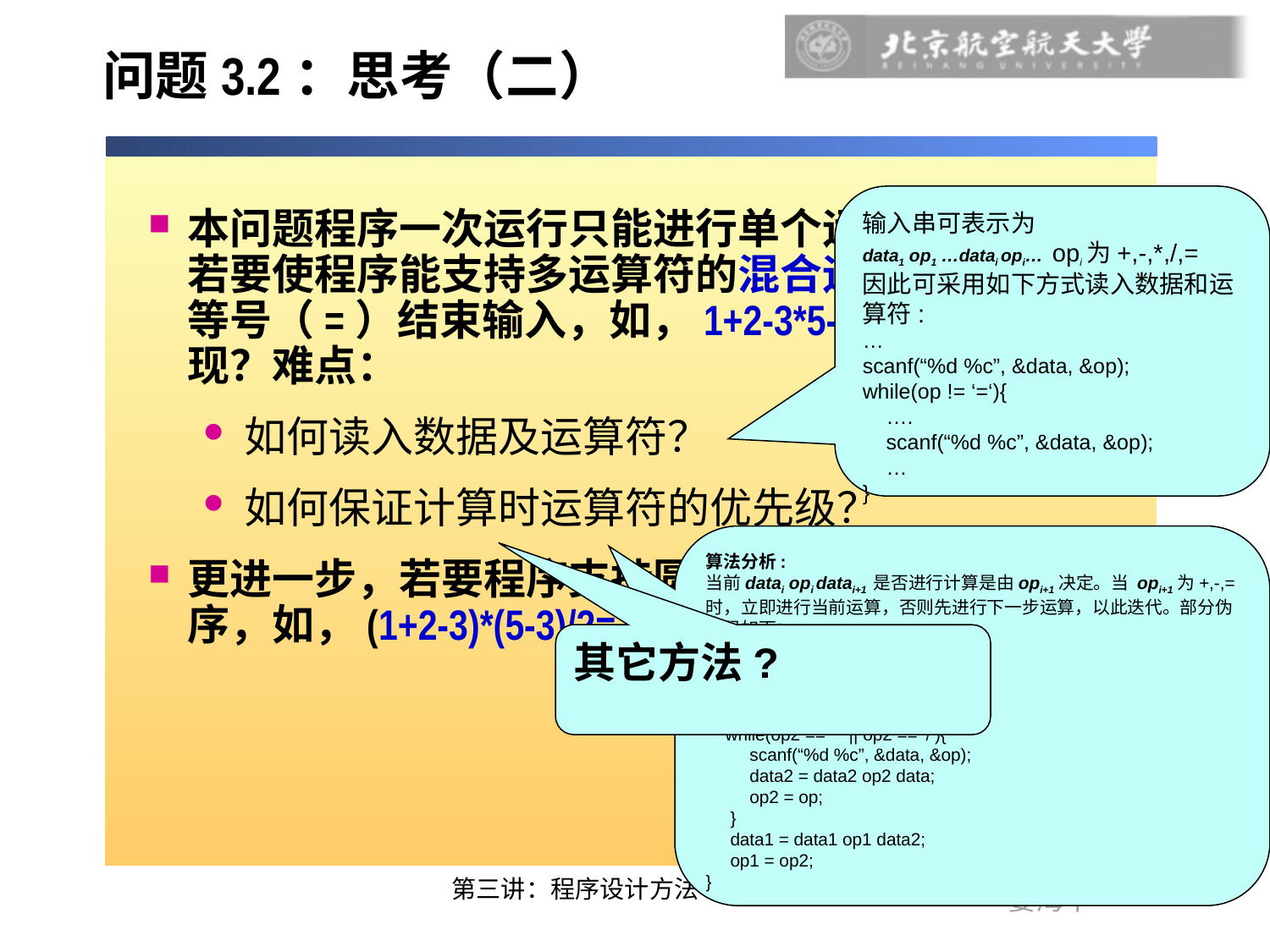

# 问题3.2：思考（二）
输入串可表示为
data1 op1 …datai opi…  opi为+,-,*,/,=
因此可采用如下方式读入数据和运算符:
…
scanf(“%d %c”, &data, &op);
while(op != ‘=‘){
    ….
    scanf(“%d %c”, &data, &op);
    …
}
本问题程序一次运行只能进行单个运算符计算。若要使程序能支持多运算符的混合运算，并输入等号（=）结束输入，如，1+2-3*5-3/2=，如何实现？难点：
如何读入数据及运算符？
如何保证计算时运算符的优先级？
更进一步，若要程序支持圆括号来改变计算次序，如，(1+2-3)*(5-3)/2=，如何实现？
算法分析:
当前datai opi datai+1 是否进行计算是由opi+1决定。当 opi+1为+,-,=时，立即进行当前运算，否则先进行下一步运算，以此迭代。部分伪代码如下：
…
scanf(“%d %c”, &data1, &op1);
while(op1 != ‘=‘){
    scanf(“%d %c”, &data2, &op2);
    while(op2 == ‘*’ || op2 == ‘/’){
         scanf(“%d %c”, &data, &op);
         data2 = data2 op2 data;
         op2 = op;
     }
     data1 = data1 op1 data2;
     op1 = op2;
}
其它方法?
第三讲：程序设计方法-问题分析
33